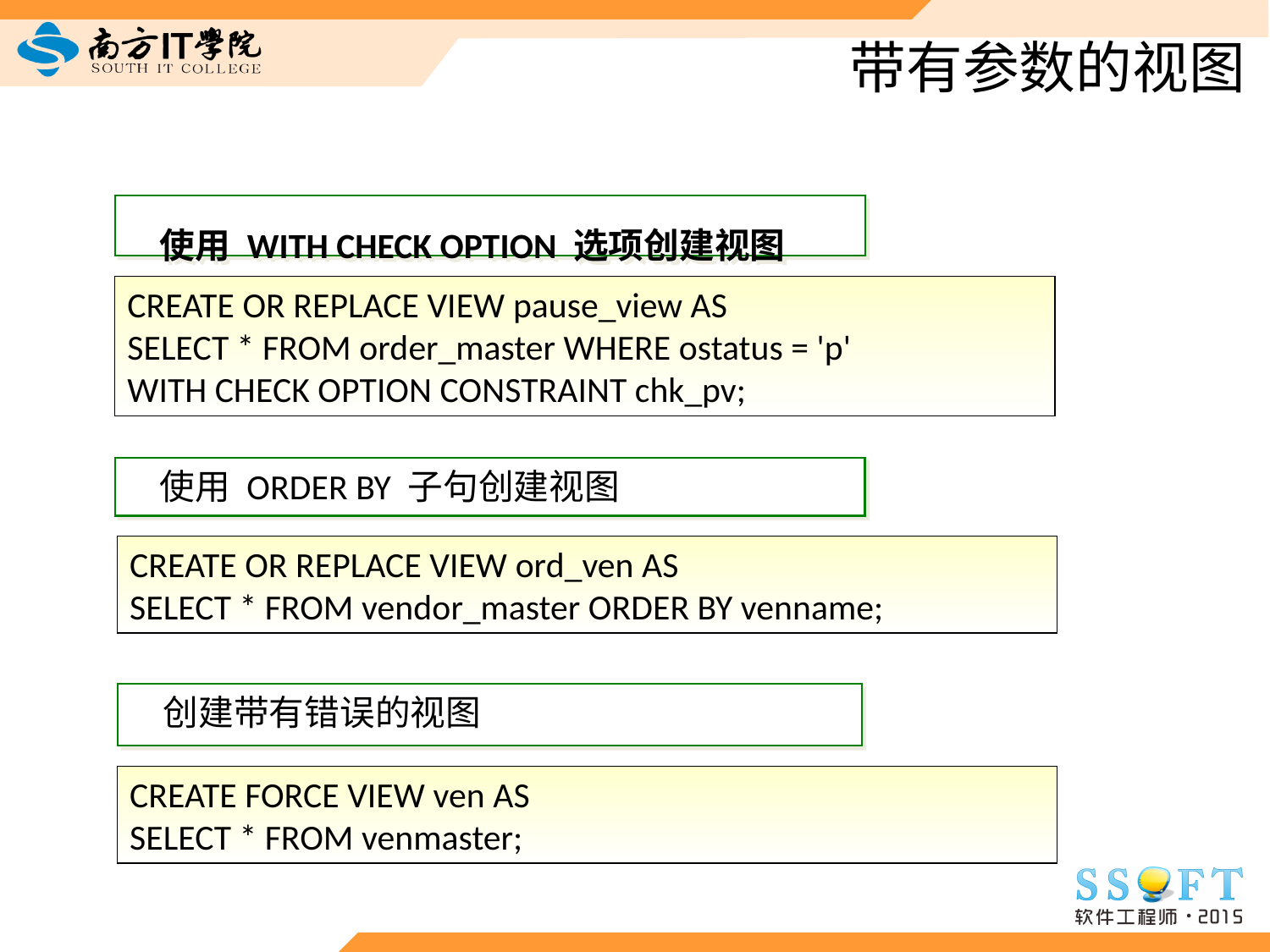

# 带有参数的视图
使用 WITH CHECK OPTION 选项创建视图
CREATE OR REPLACE VIEW pause_view AS
SELECT * FROM order_master WHERE ostatus = 'p'
WITH CHECK OPTION CONSTRAINT chk_pv;
使用 ORDER BY 子句创建视图
CREATE OR REPLACE VIEW ord_ven AS
SELECT * FROM vendor_master ORDER BY venname;
创建带有错误的视图
CREATE FORCE VIEW ven AS
SELECT * FROM venmaster;